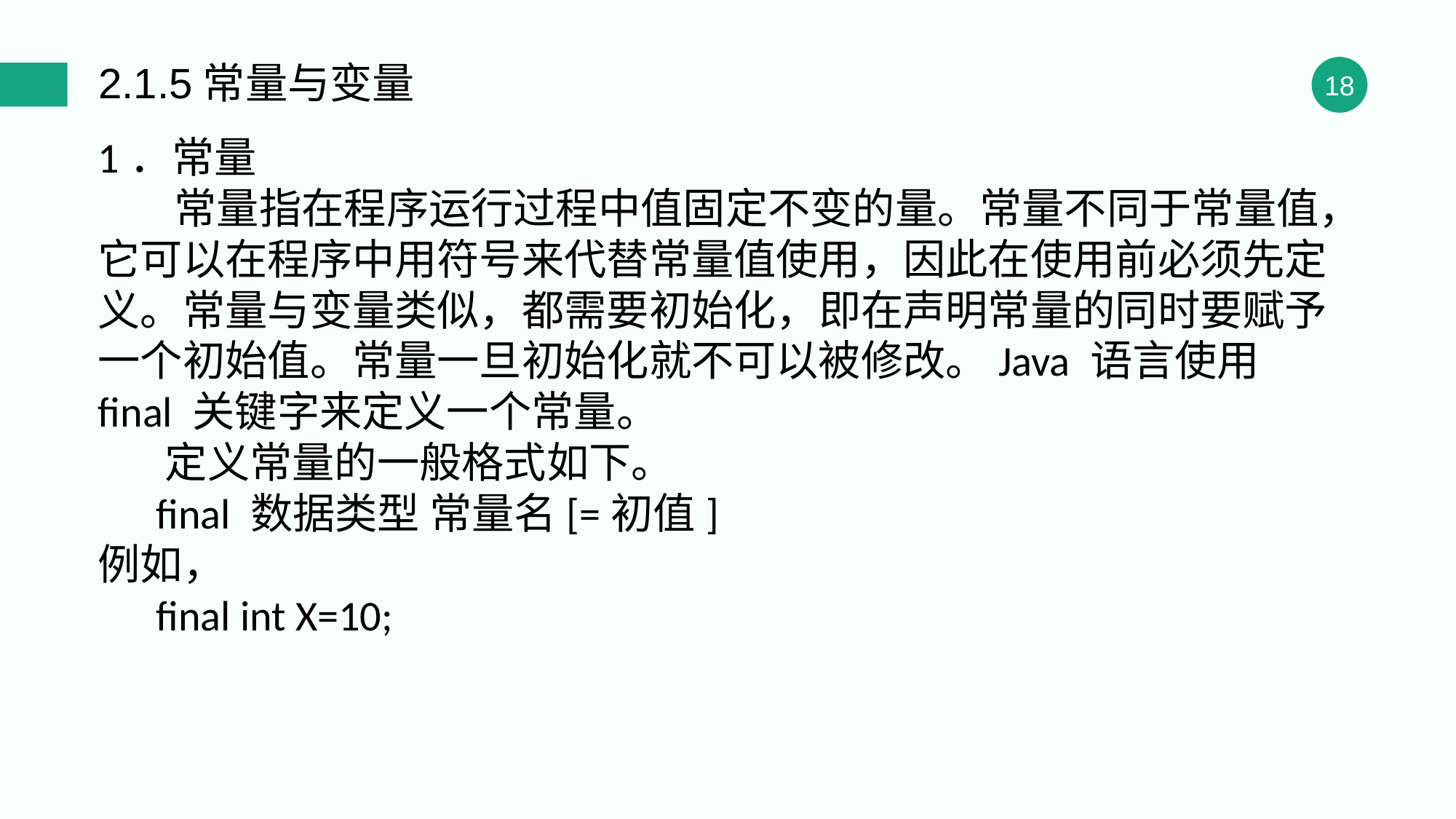

2.1.5常量与变量
1．常量
       常量指在程序运行过程中值固定不变的量。常量不同于常量值，它可以在程序中用符号来代替常量值使用，因此在使用前必须先定义。常量与变量类似，都需要初始化，即在声明常量的同时要赋予一个初始值。常量一旦初始化就不可以被修改。Java 语言使用 final 关键字来定义一个常量。
      定义常量的一般格式如下。
      final 数据类型 常量名[=初值]
例如，
      final int X=10;